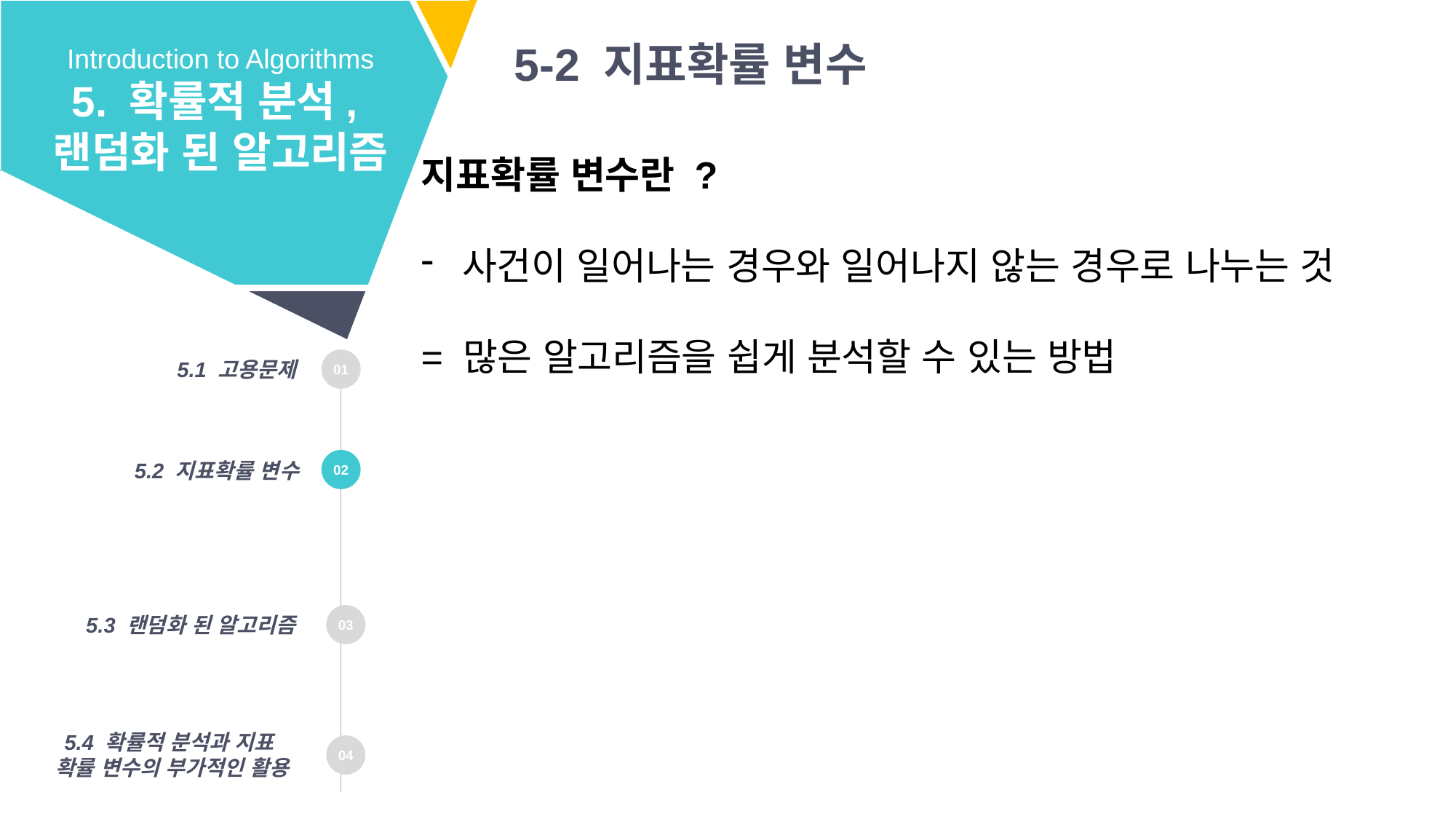

5-2 지표확률 변수
Introduction to Algorithms
5. 확률적 분석,
랜덤화 된 알고리즘
지표확률 변수란 ?

사건이 일어나는 경우와 일어나지 않는 경우로 나누는 것

= 많은 알고리즘을 쉽게 분석할 수 있는 방법

01
5.1 고용문제
02
5.2 지표확률 변수
03
5.3 랜덤화 된 알고리즘
5.4 확률적 분석과 지표
확률 변수의 부가적인 활용
04